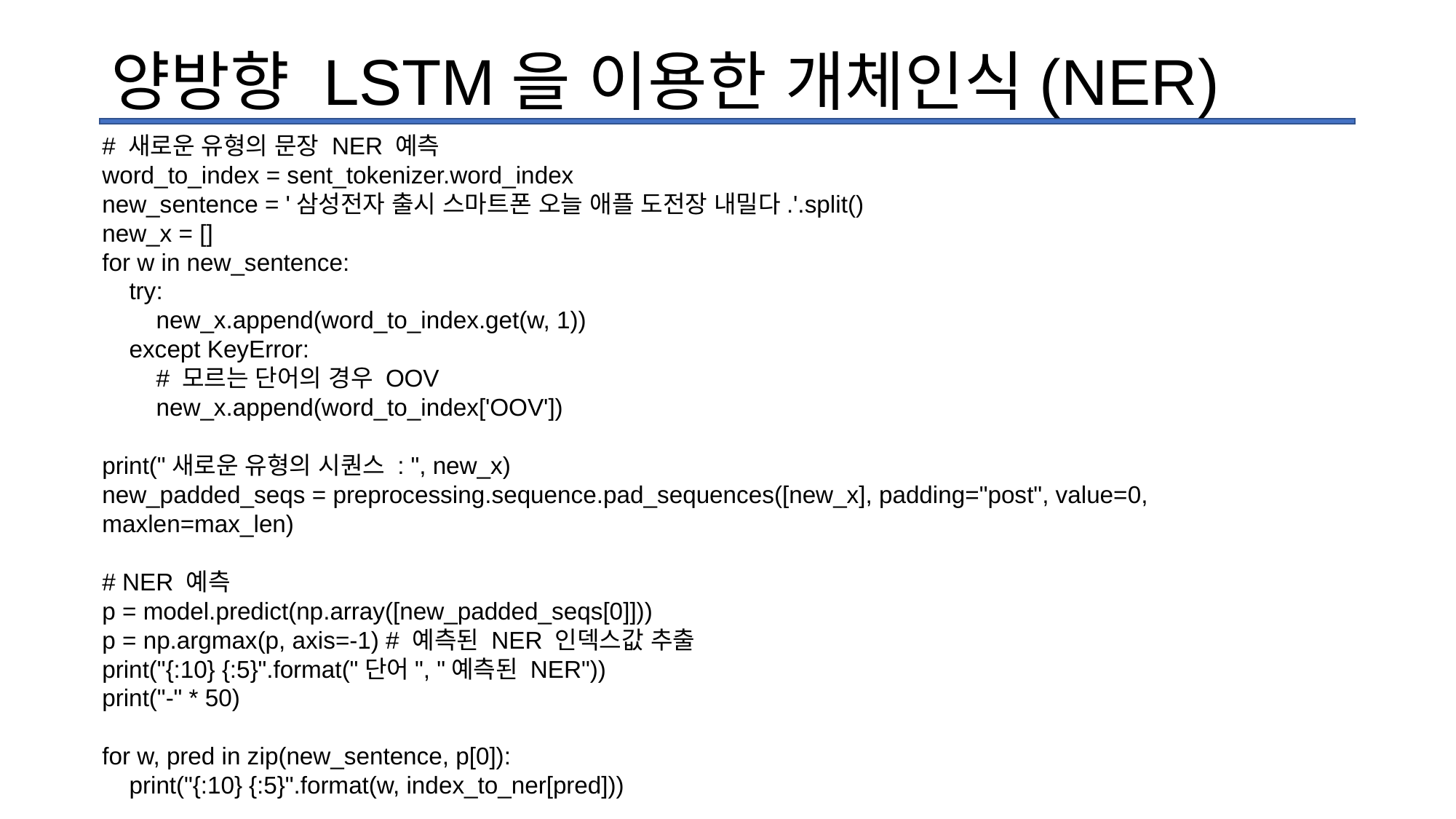

# 양방향 LSTM을 이용한 개체인식(NER)
# 새로운 유형의 문장 NER 예측
word_to_index = sent_tokenizer.word_index
new_sentence = '삼성전자 출시 스마트폰 오늘 애플 도전장 내밀다.'.split()
new_x = []
for w in new_sentence:
    try:
        new_x.append(word_to_index.get(w, 1))
    except KeyError:
        # 모르는 단어의 경우 OOV
        new_x.append(word_to_index['OOV'])

print("새로운 유형의 시퀀스 : ", new_x)
new_padded_seqs = preprocessing.sequence.pad_sequences([new_x], padding="post", value=0, maxlen=max_len)

# NER 예측
p = model.predict(np.array([new_padded_seqs[0]]))
p = np.argmax(p, axis=-1) # 예측된 NER 인덱스값 추출
print("{:10} {:5}".format("단어", "예측된 NER"))
print("-" * 50)

for w, pred in zip(new_sentence, p[0]):
    print("{:10} {:5}".format(w, index_to_ner[pred]))